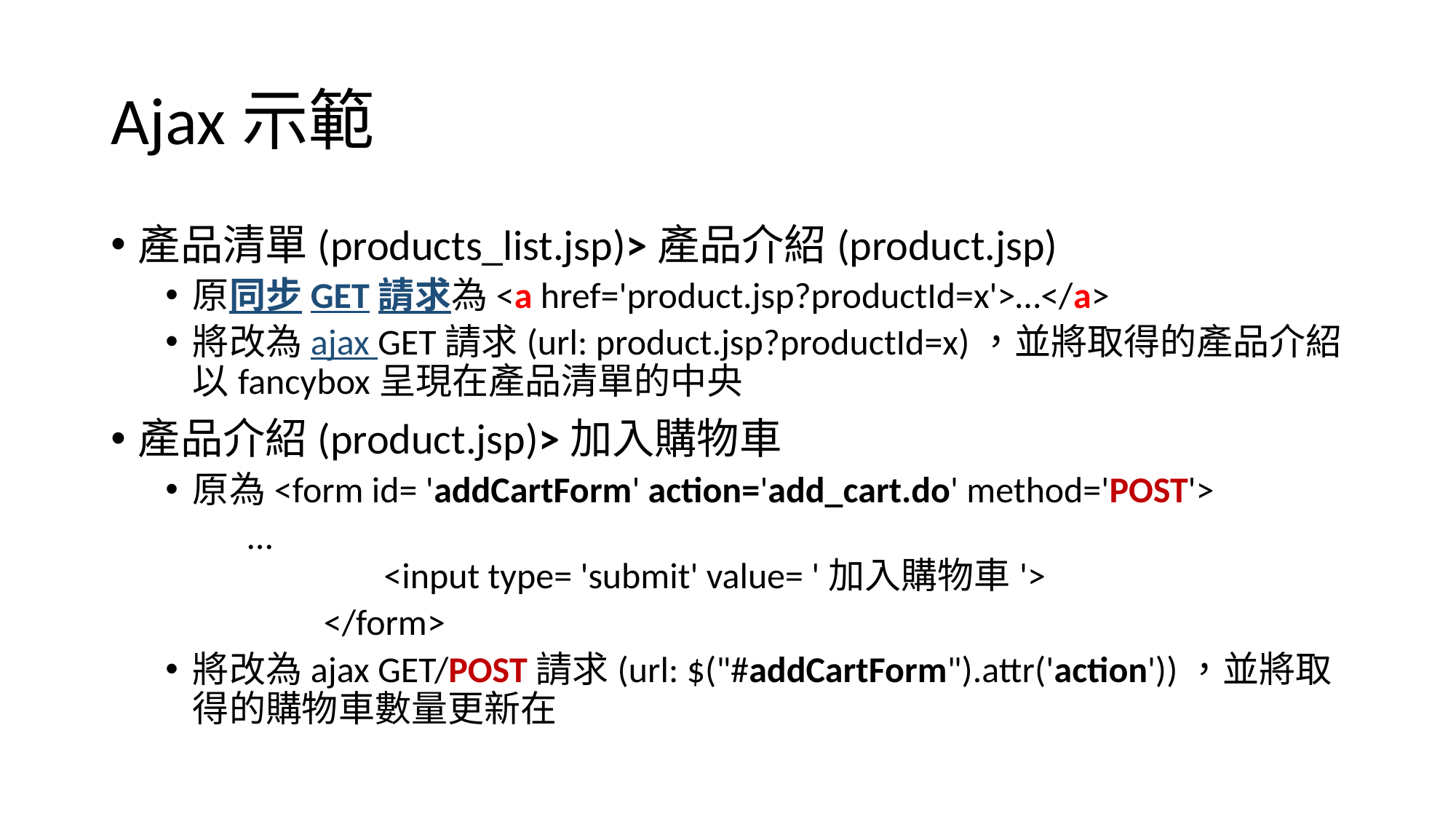

# Ajax示範
產品清單(products_list.jsp)>產品介紹(product.jsp)
原同步GET請求為<a href='product.jsp?productId=x'>…</a>
將改為ajax GET請求(url: product.jsp?productId=x)，並將取得的產品介紹以fancybox呈現在產品清單的中央
產品介紹(product.jsp)>加入購物車
原為<form id= 'addCartForm' action='add_cart.do' method='POST'>
          …
		<input type= 'submit' value= '加入購物車'>
	      </form>
將改為ajax GET/POST請求(url: $("#addCartForm").attr('action'))，並將取得的購物車數量更新在